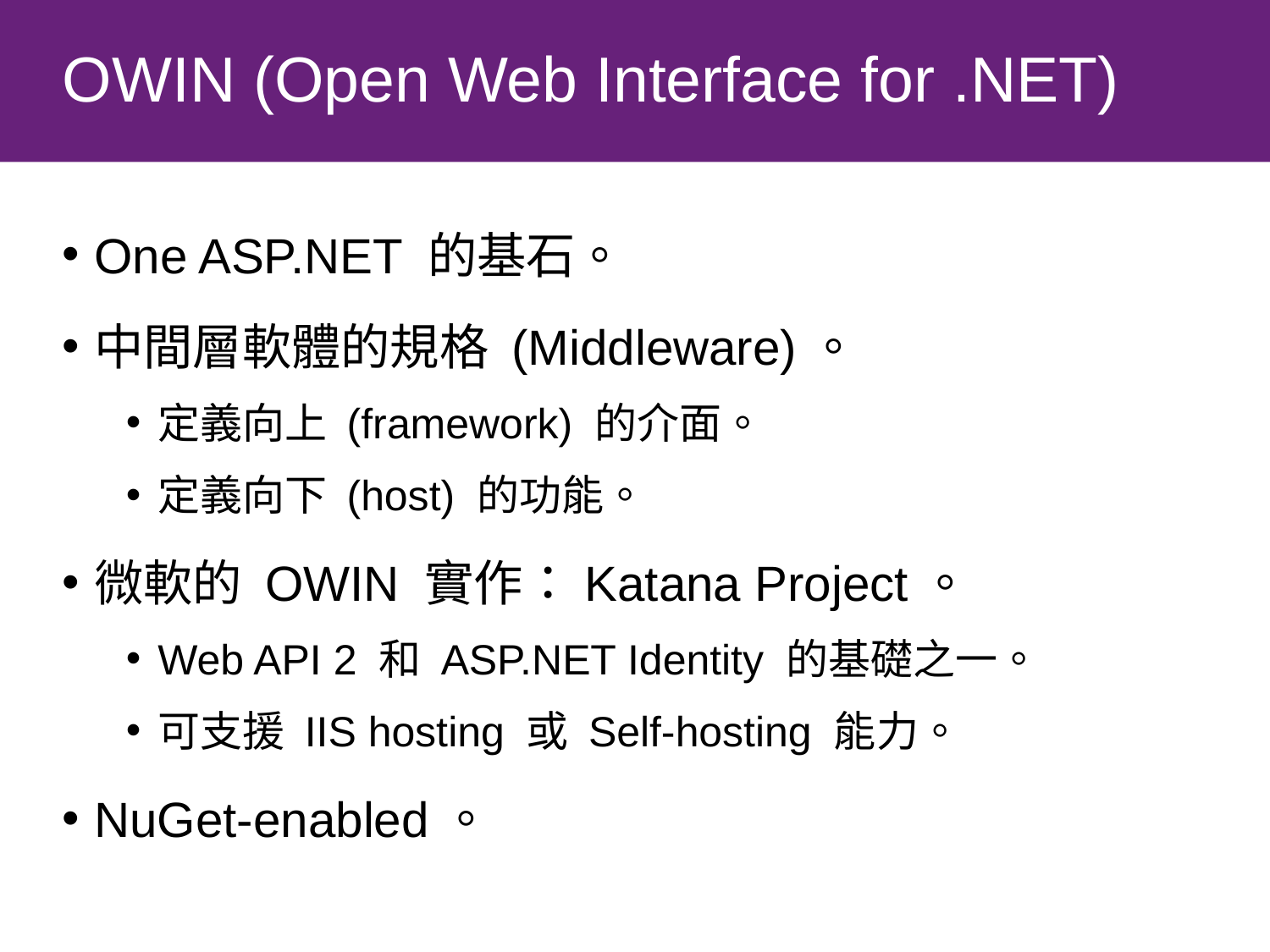

# OWIN (Open Web Interface for .NET)
One ASP.NET 的基石。
中間層軟體的規格 (Middleware)。
定義向上 (framework) 的介面。
定義向下 (host) 的功能。
微軟的 OWIN 實作：Katana Project。
Web API 2 和 ASP.NET Identity 的基礎之一。
可支援 IIS hosting 或 Self-hosting 能力。
NuGet-enabled。